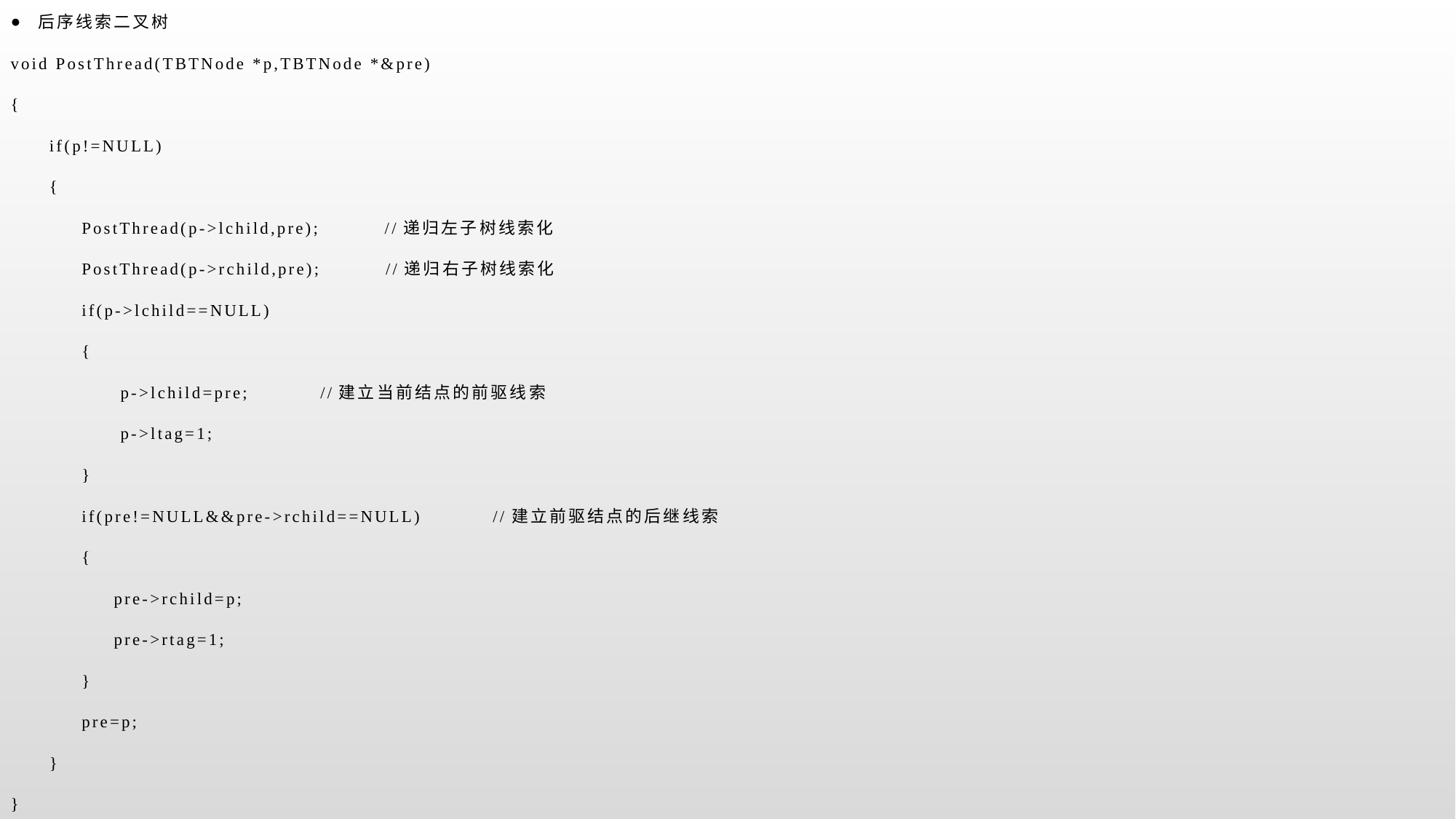

后序线索二叉树
void PostThread(TBTNode *p,TBTNode *&pre)
{
      if(p!=NULL)
      {
           PostThread(p->lchild,pre);          //递归左子树线索化
           PostThread(p->rchild,pre);          //递归右子树线索化
           if(p->lchild==NULL)
           {
                 p->lchild=pre;           //建立当前结点的前驱线索
                 p->ltag=1;
           }
           if(pre!=NULL&&pre->rchild==NULL)           //建立前驱结点的后继线索
           {
                pre->rchild=p;
                pre->rtag=1;
           }
           pre=p;
      }
}